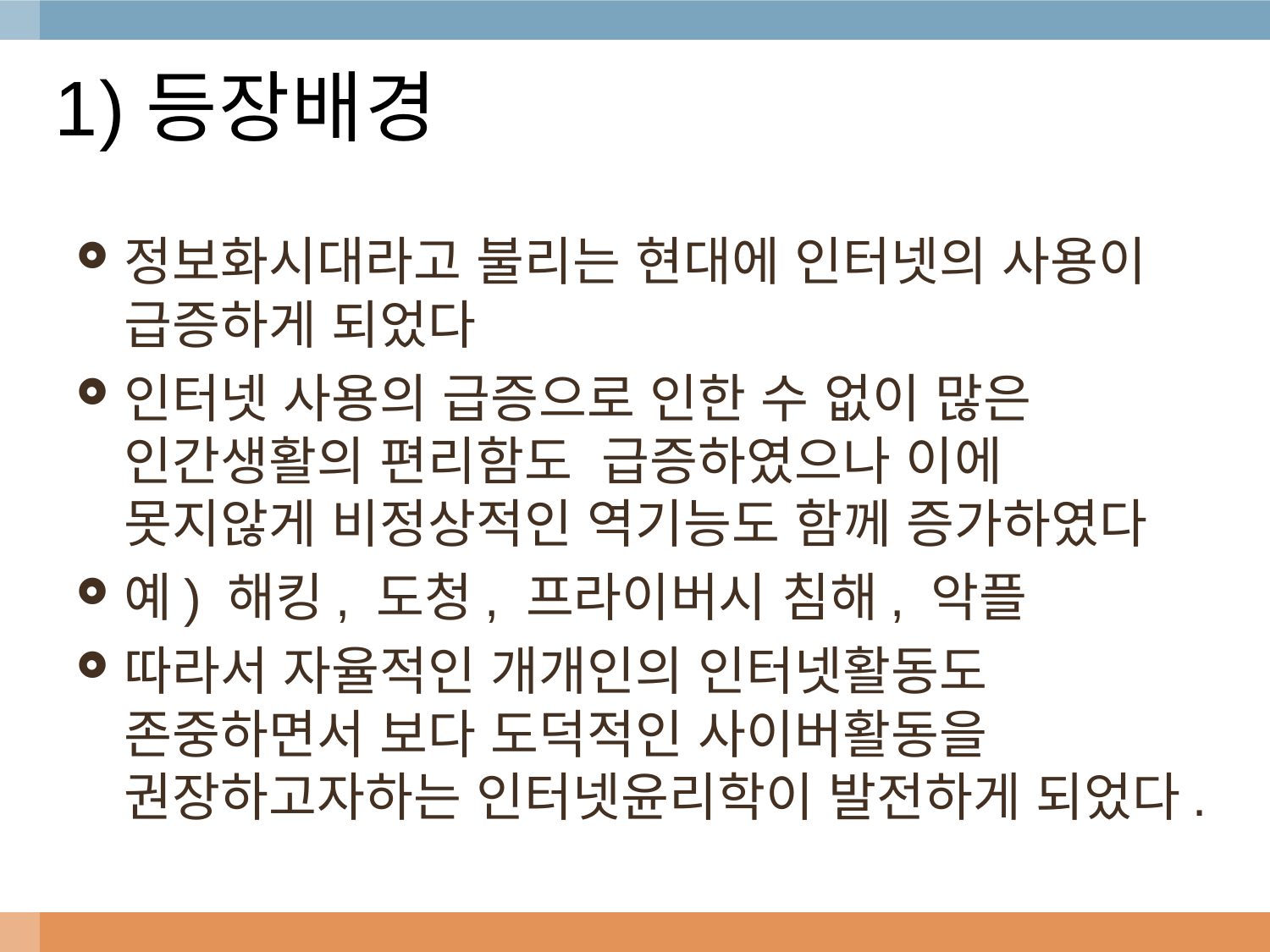

# 1)등장배경
정보화시대라고 불리는 현대에 인터넷의 사용이 급증하게 되었다
인터넷 사용의 급증으로 인한 수 없이 많은 인간생활의 편리함도  급증하였으나 이에 못지않게 비정상적인 역기능도 함께 증가하였다
예) 해킹, 도청, 프라이버시 침해, 악플
따라서 자율적인 개개인의 인터넷활동도 존중하면서 보다 도덕적인 사이버활동을  권장하고자하는 인터넷윤리학이 발전하게 되었다.